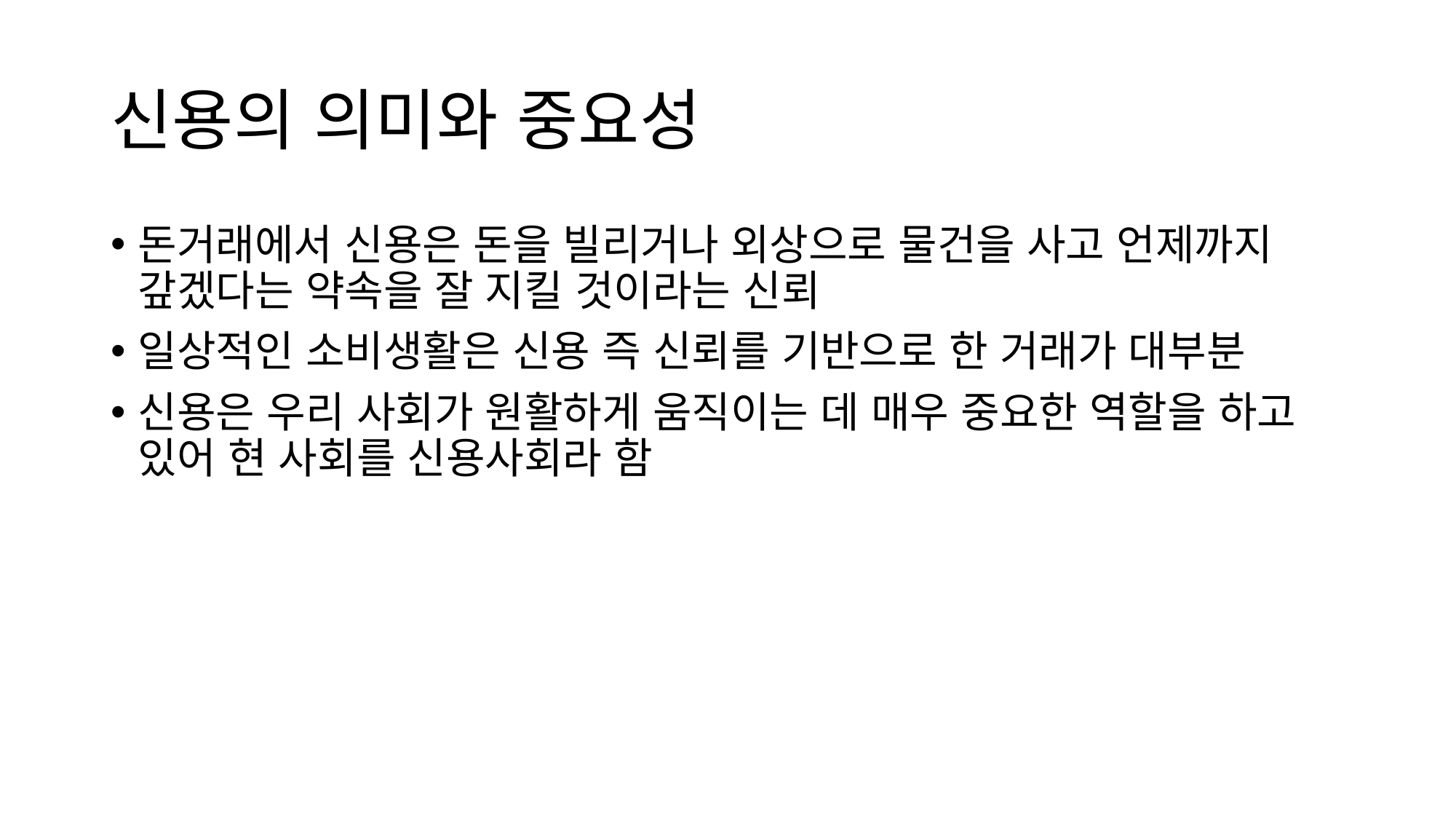

# 신용의 의미와 중요성
돈거래에서 신용은 돈을 빌리거나 외상으로 물건을 사고 언제까지 갚겠다는 약속을 잘 지킬 것이라는 신뢰
일상적인 소비생활은 신용 즉 신뢰를 기반으로 한 거래가 대부분
신용은 우리 사회가 원활하게 움직이는 데 매우 중요한 역할을 하고 있어 현 사회를 신용사회라 함